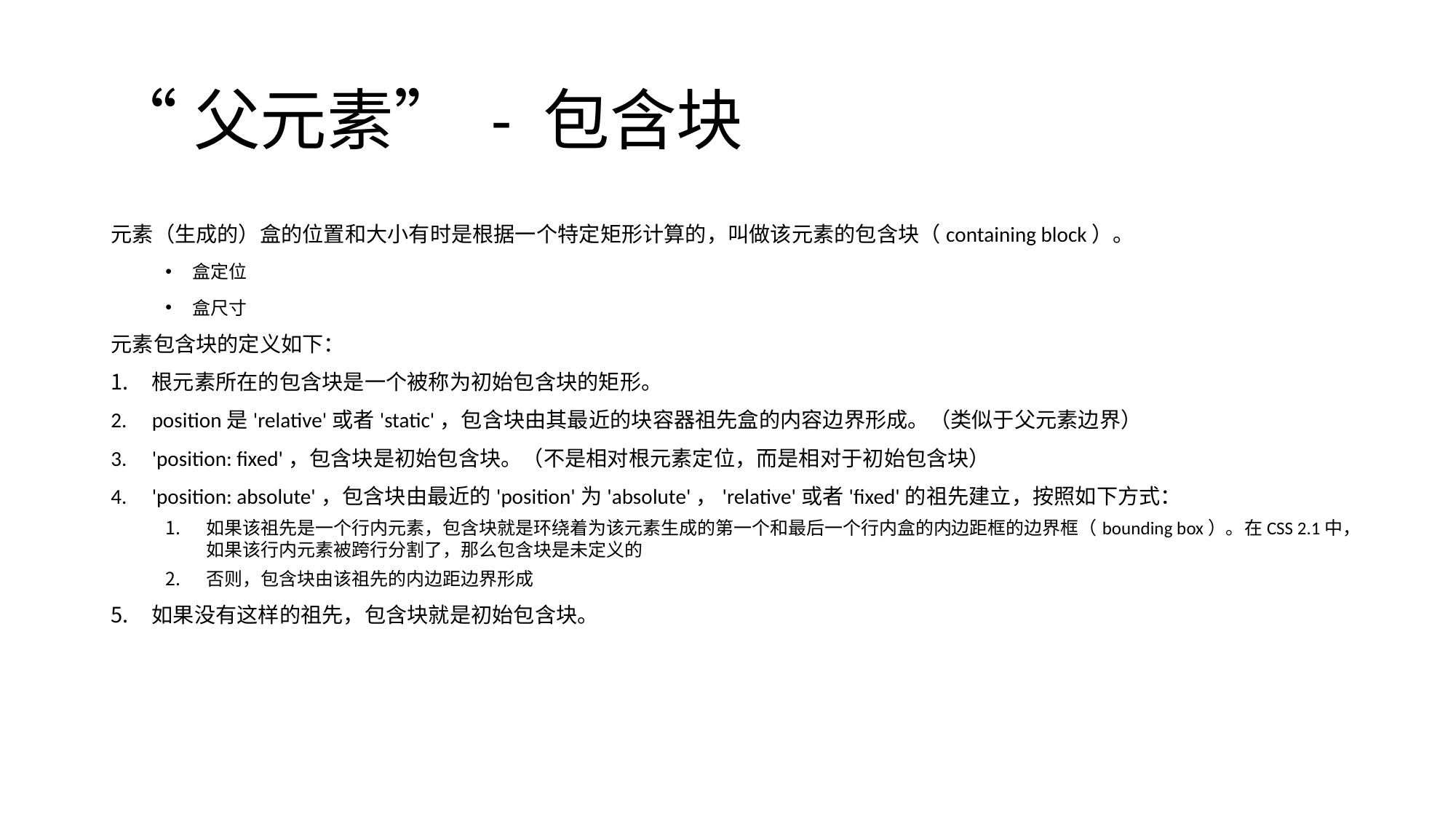

# “父元素” - 包含块
元素（生成的）盒的位置和大小有时是根据一个特定矩形计算的，叫做该元素的包含块（containing block）。
盒定位
盒尺寸
元素包含块的定义如下：
根元素所在的包含块是一个被称为初始包含块的矩形。
position是'relative'或者'static'，包含块由其最近的块容器祖先盒的内容边界形成。（类似于父元素边界）
'position: fixed'，包含块是初始包含块。（不是相对根元素定位，而是相对于初始包含块）
'position: absolute'，包含块由最近的'position'为'absolute'，'relative'或者'fixed'的祖先建立，按照如下方式：
如果该祖先是一个行内元素，包含块就是环绕着为该元素生成的第一个和最后一个行内盒的内边距框的边界框（bounding box）。在CSS 2.1中，如果该行内元素被跨行分割了，那么包含块是未定义的
否则，包含块由该祖先的内边距边界形成
如果没有这样的祖先，包含块就是初始包含块。